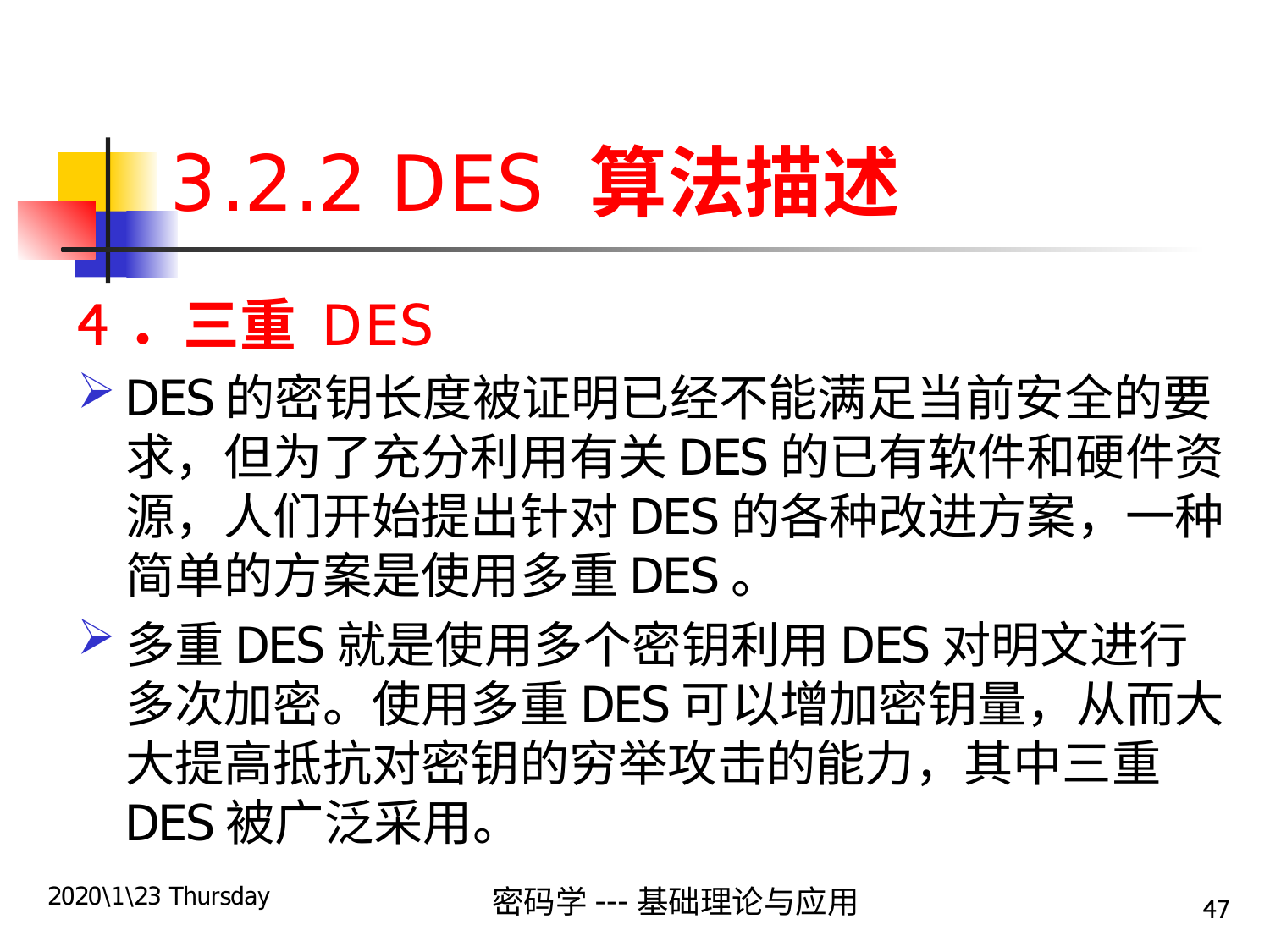

# 3.2.2 DES 算法描述
4．三重 DES
DES的密钥长度被证明已经不能满足当前安全的要求，但为了充分利用有关DES的已有软件和硬件资源，人们开始提出针对DES的各种改进方案，一种简单的方案是使用多重DES。
多重DES就是使用多个密钥利用DES对明文进行多次加密。使用多重DES可以增加密钥量，从而大大提高抵抗对密钥的穷举攻击的能力，其中三重DES被广泛采用。
2020\1\23 Thursday
47
密码学---基础理论与应用